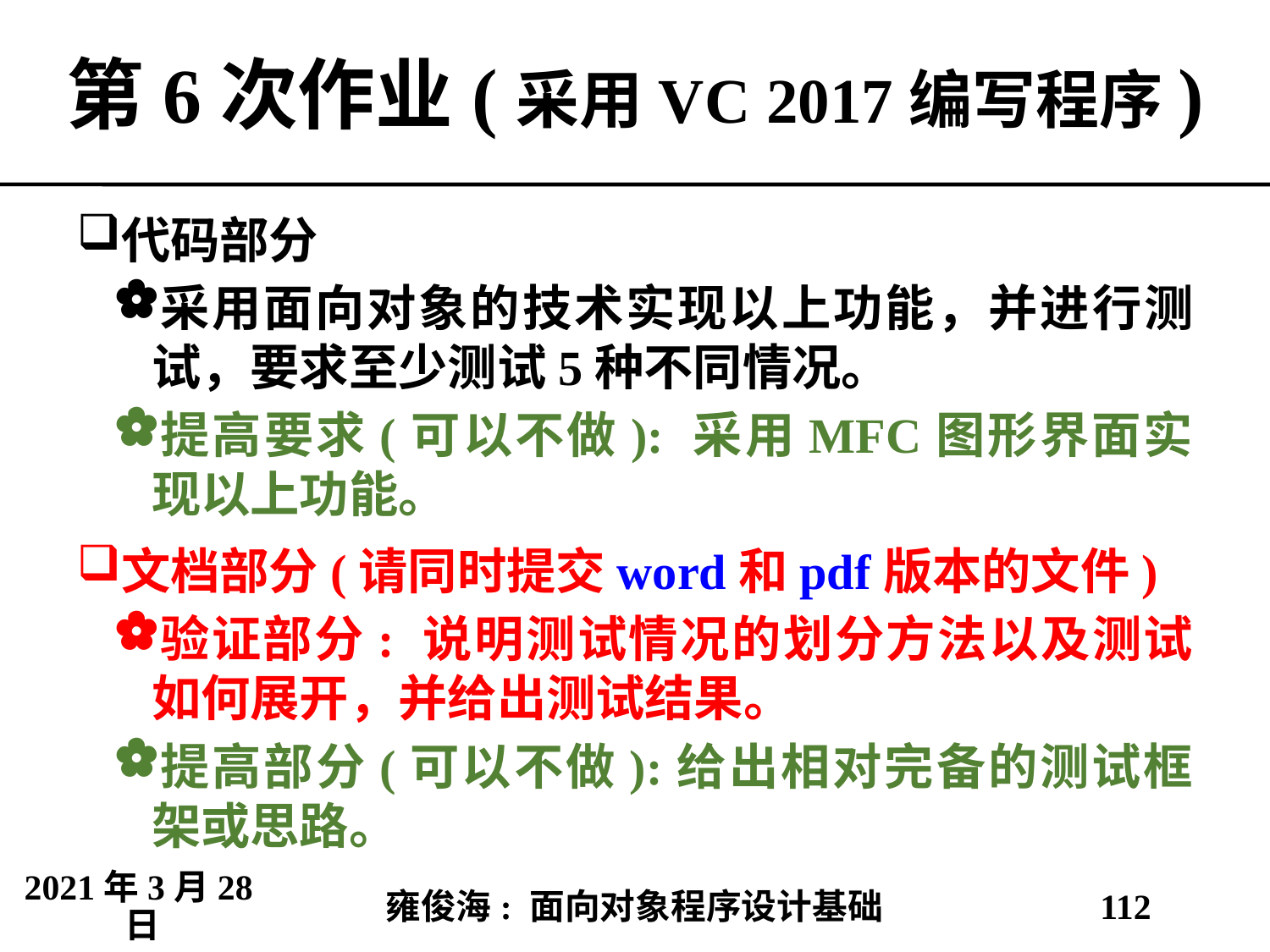

# 第6次作业(采用VC 2017编写程序)

代码部分
采用面向对象的技术实现以上功能，并进行测试，要求至少测试5种不同情况。
提高要求(可以不做): 采用MFC图形界面实现以上功能。
文档部分(请同时提交word和pdf版本的文件)
验证部分: 说明测试情况的划分方法以及测试如何展开，并给出测试结果。
提高部分(可以不做):给出相对完备的测试框架或思路。
2021年3月28日
雍俊海: 面向对象程序设计基础
112